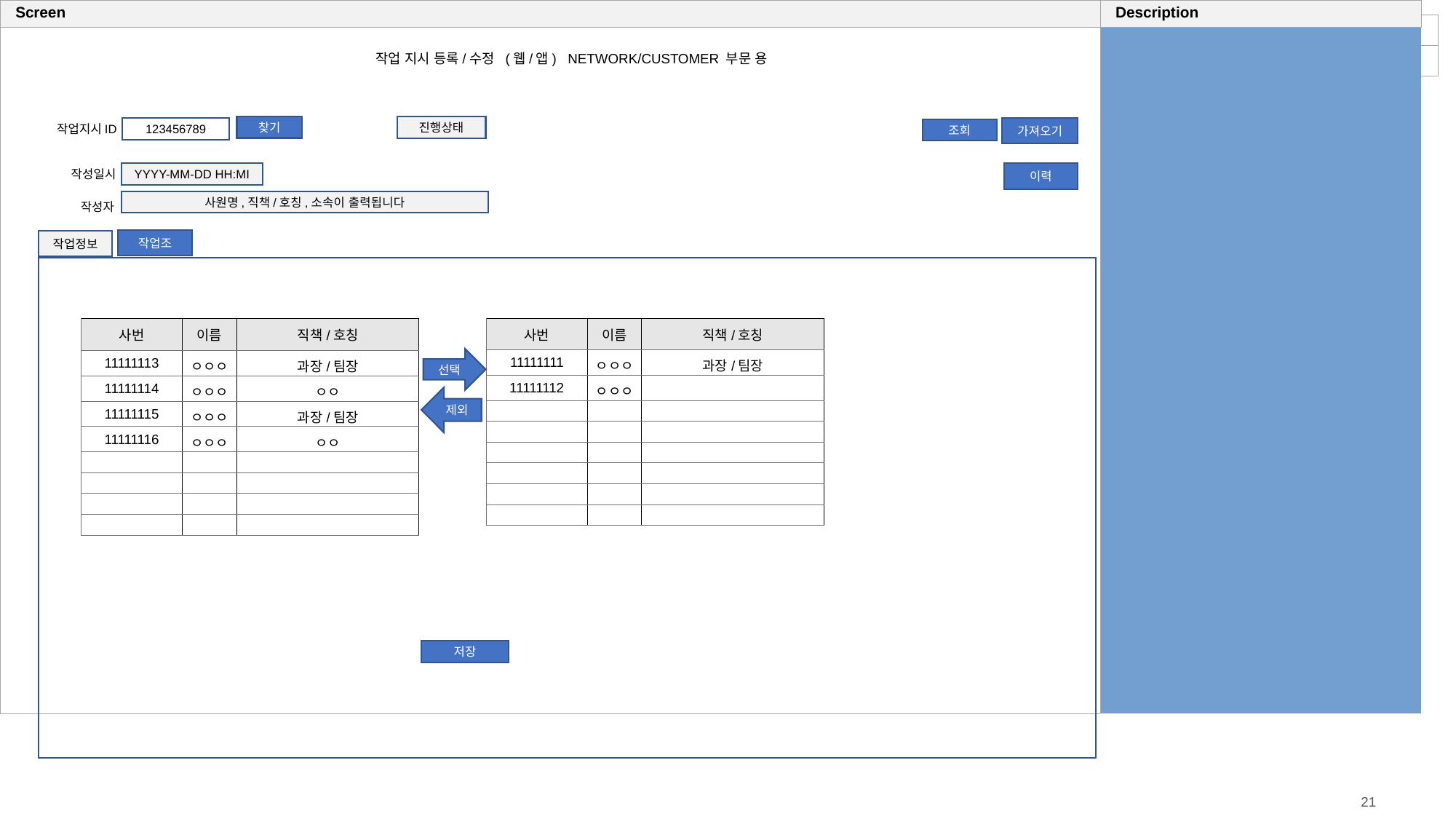

작업 지시 등록/수정  (웹/앱)   NETWORK/CUSTOMER 부문 용
찾기
진행상태
가져오기
123456789
작업지시ID
조회
YYYY-MM-DD HH:MI
작성일시
이력
사원명,직책/호칭,소속이 출력됩니다
작성자
작업조
작업정보

| 사번 | 이름 | 직책/호칭 |
| --- | --- | --- |
| 11111113 | ㅇㅇㅇ | 과장/팀장 |
| 11111114 | ㅇㅇㅇ | ㅇㅇ |
| 11111115 | ㅇㅇㅇ | 과장/팀장 |
| 11111116 | ㅇㅇㅇ | ㅇㅇ |
|  |  |  |
|  |  |  |
|  |  |  |
|  |  |  |
| 사번 | 이름 | 직책/호칭 |
| --- | --- | --- |
| 11111111 | ㅇㅇㅇ | 과장/팀장 |
| 11111112 | ㅇㅇㅇ |  |
|  |  |  |
|  |  |  |
|  |  |  |
|  |  |  |
|  |  |  |
|  |  |  |
선택
제외
저장